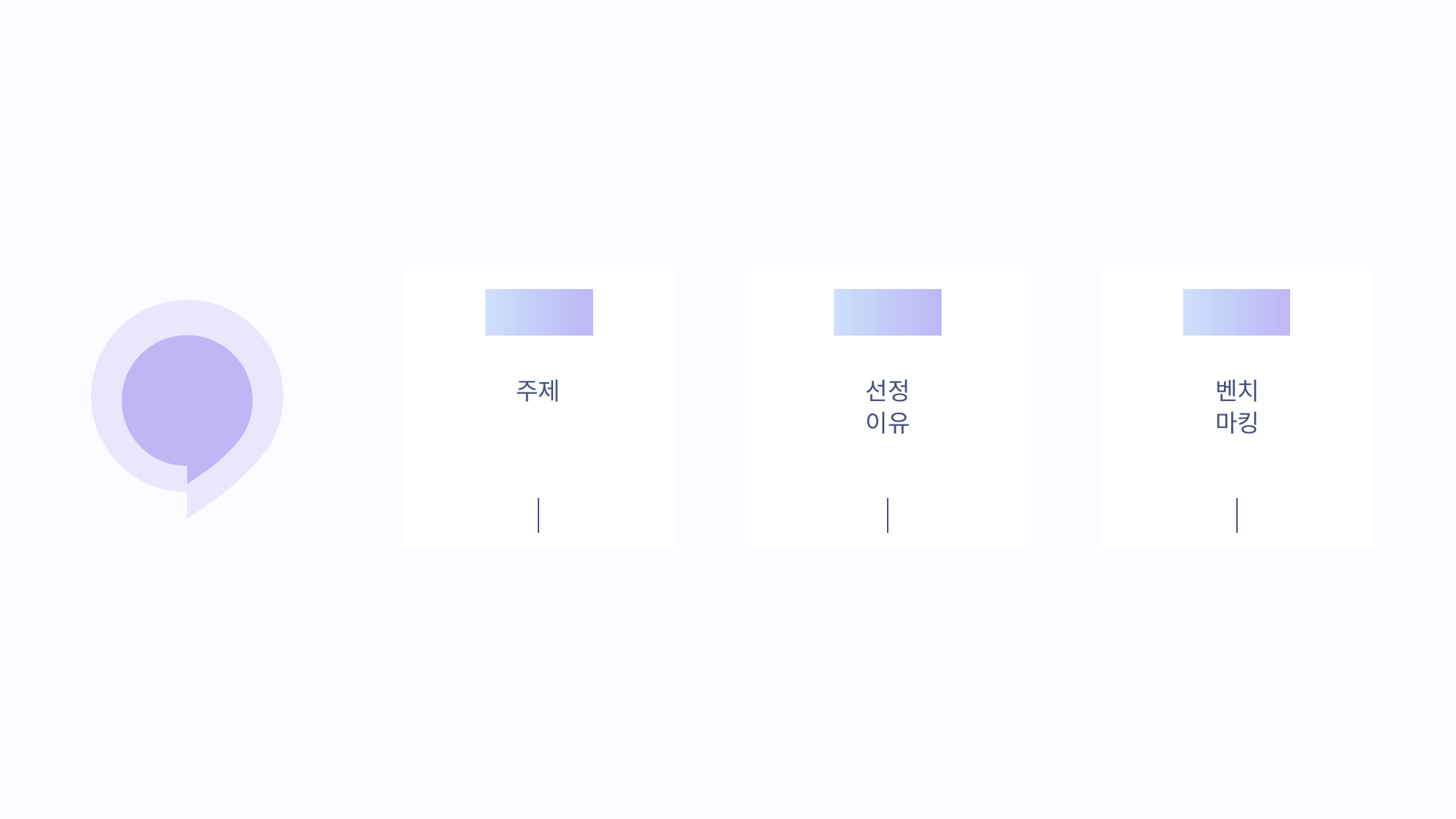

첫번째
두번째
세번째

벤치
마킹
선정
이유
주제
목차